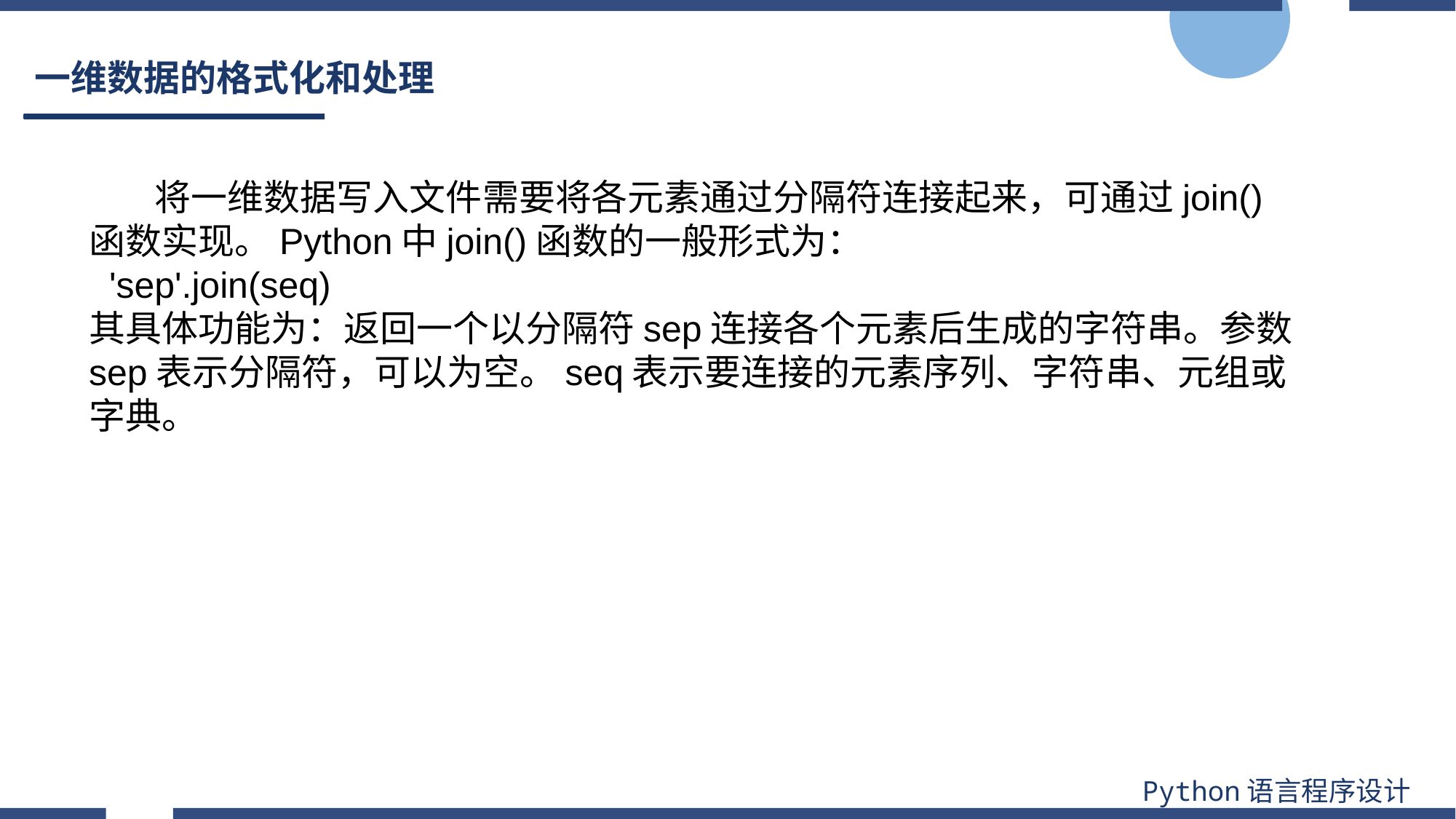

# 一维数据的格式化和处理
       将一维数据写入文件需要将各元素通过分隔符连接起来，可通过join()函数实现。Python中join()函数的一般形式为：
  'sep'.join(seq)
其具体功能为：返回一个以分隔符sep连接各个元素后生成的字符串。参数sep表示分隔符，可以为空。seq表示要连接的元素序列、字符串、元组或字典。